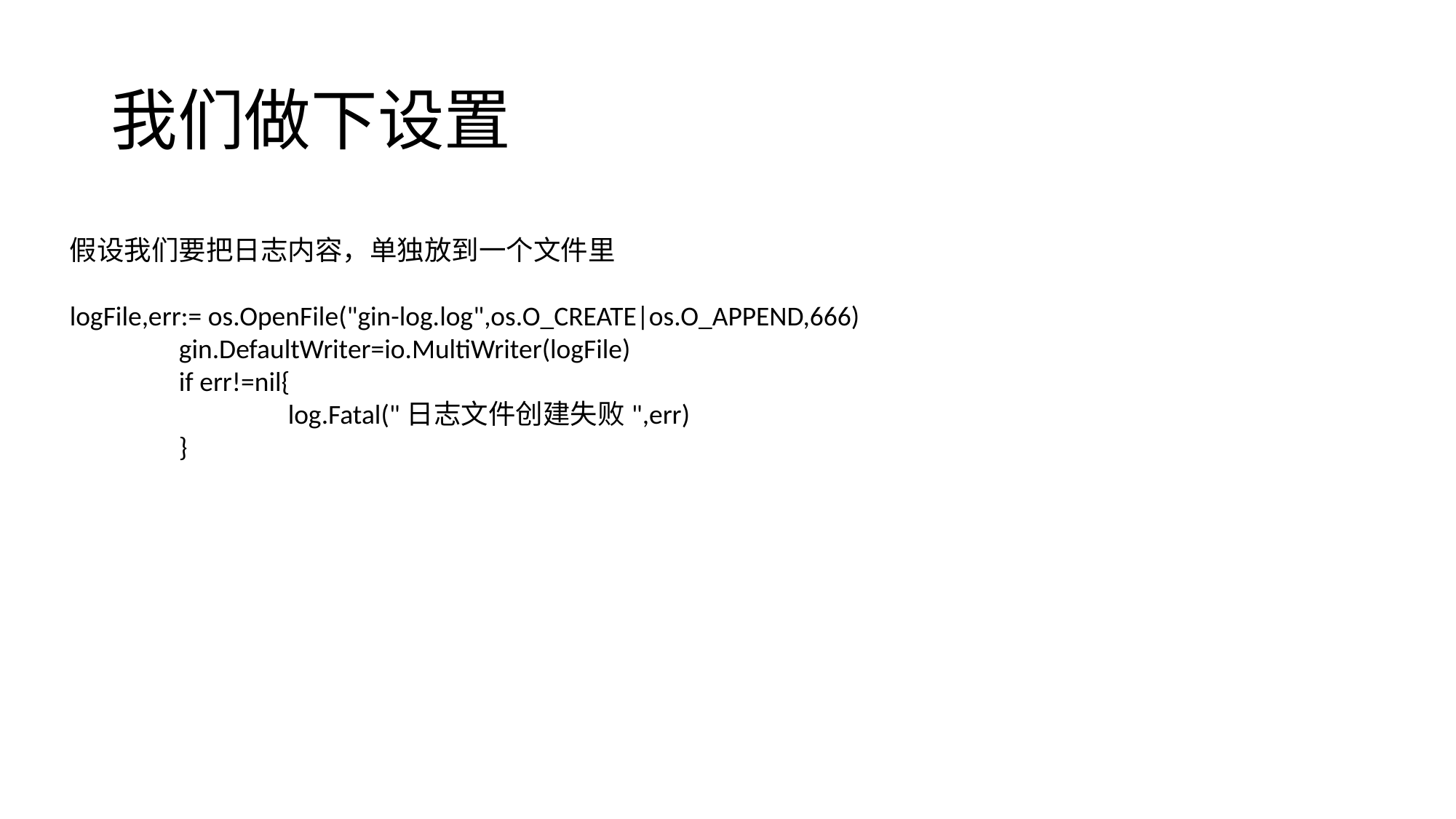

# 我们做下设置
假设我们要把日志内容，单独放到一个文件里

logFile,err:= os.OpenFile("gin-log.log",os.O_CREATE|os.O_APPEND,666)
	gin.DefaultWriter=io.MultiWriter(logFile)
	if err!=nil{
		log.Fatal("日志文件创建失败",err)
	}